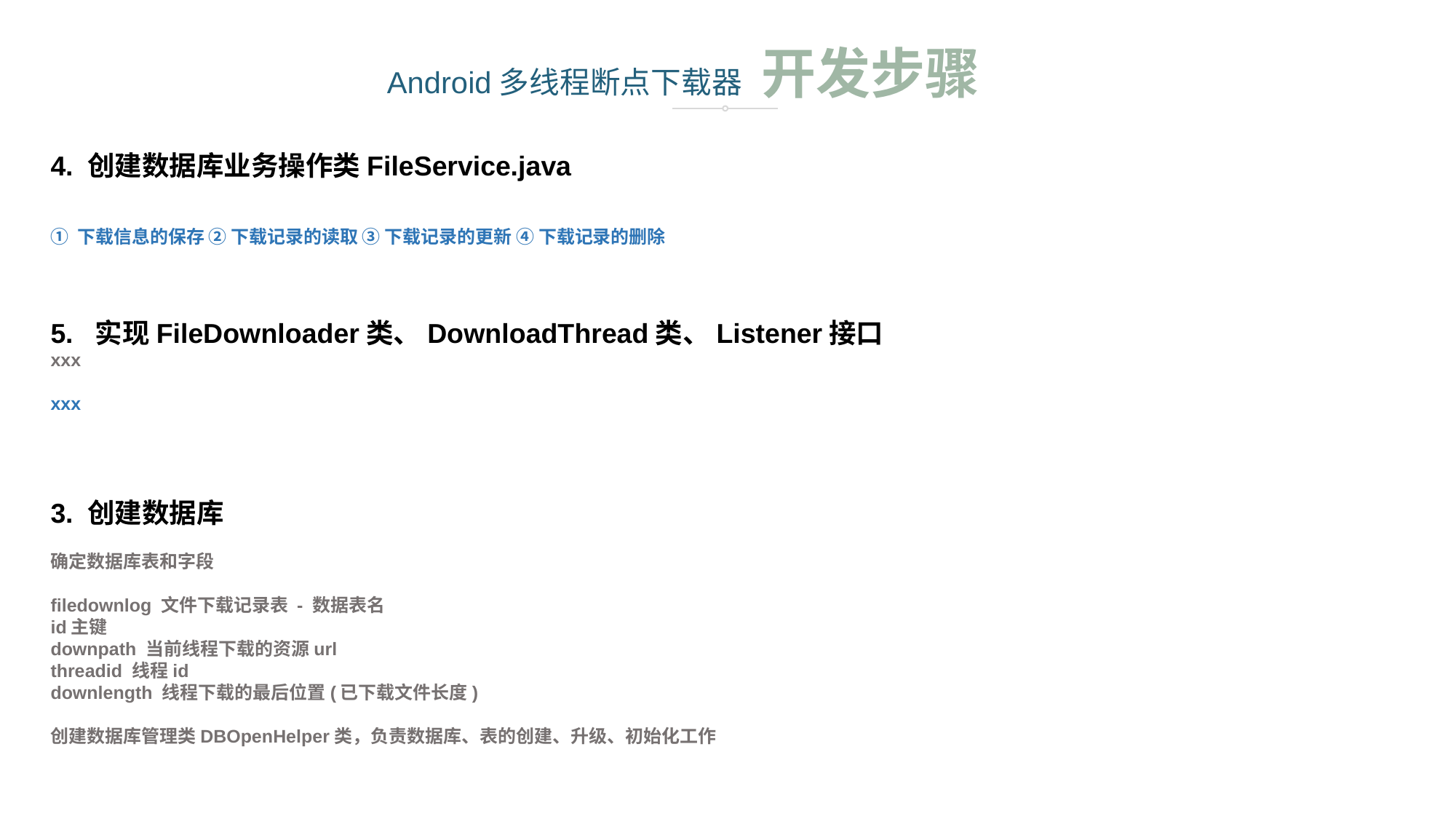

Android多线程断点下载器  开发步骤

4. 创建数据库业务操作类FileService.java

① 下载信息的保存 ② 下载记录的读取 ③ 下载记录的更新 ④ 下载记录的删除
5.  实现FileDownloader类、DownloadThread类、Listener接口
xxx

xxx
3. 创建数据库

确定数据库表和字段

filedownlog 文件下载记录表 - 数据表名
id主键
downpath 当前线程下载的资源url
threadid 线程id
downlength 线程下载的最后位置(已下载文件长度)

创建数据库管理类DBOpenHelper类，负责数据库、表的创建、升级、初始化工作